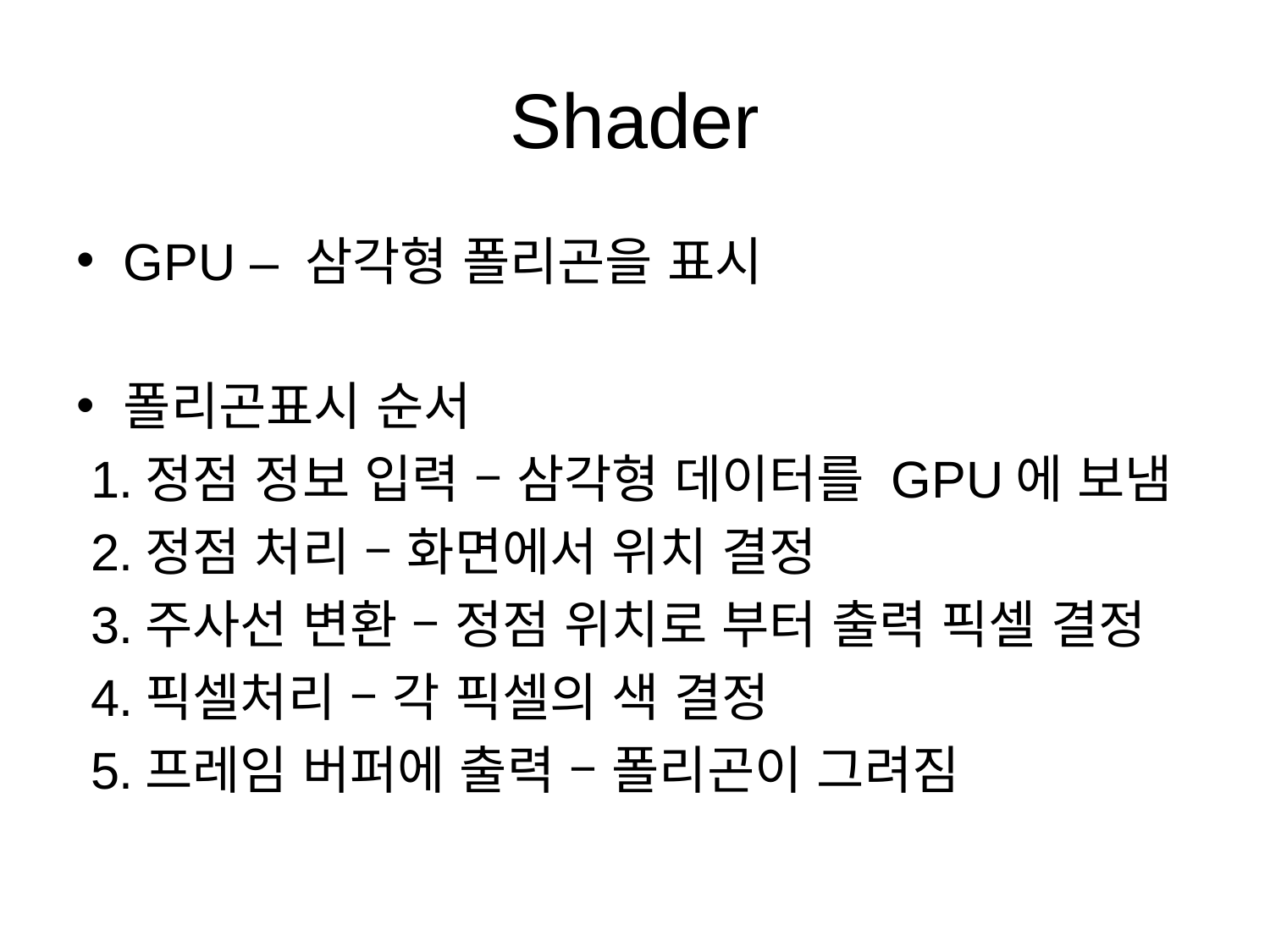

# Shader
GPU – 삼각형 폴리곤을 표시

폴리곤표시 순서
 1.정점 정보 입력 – 삼각형 데이터를 GPU에 보냄
 2.정점 처리 – 화면에서 위치 결정
 3.주사선 변환 – 정점 위치로 부터 출력 픽셀 결정
 4.픽셀처리 – 각 픽셀의 색 결정
 5.프레임 버퍼에 출력 – 폴리곤이 그려짐